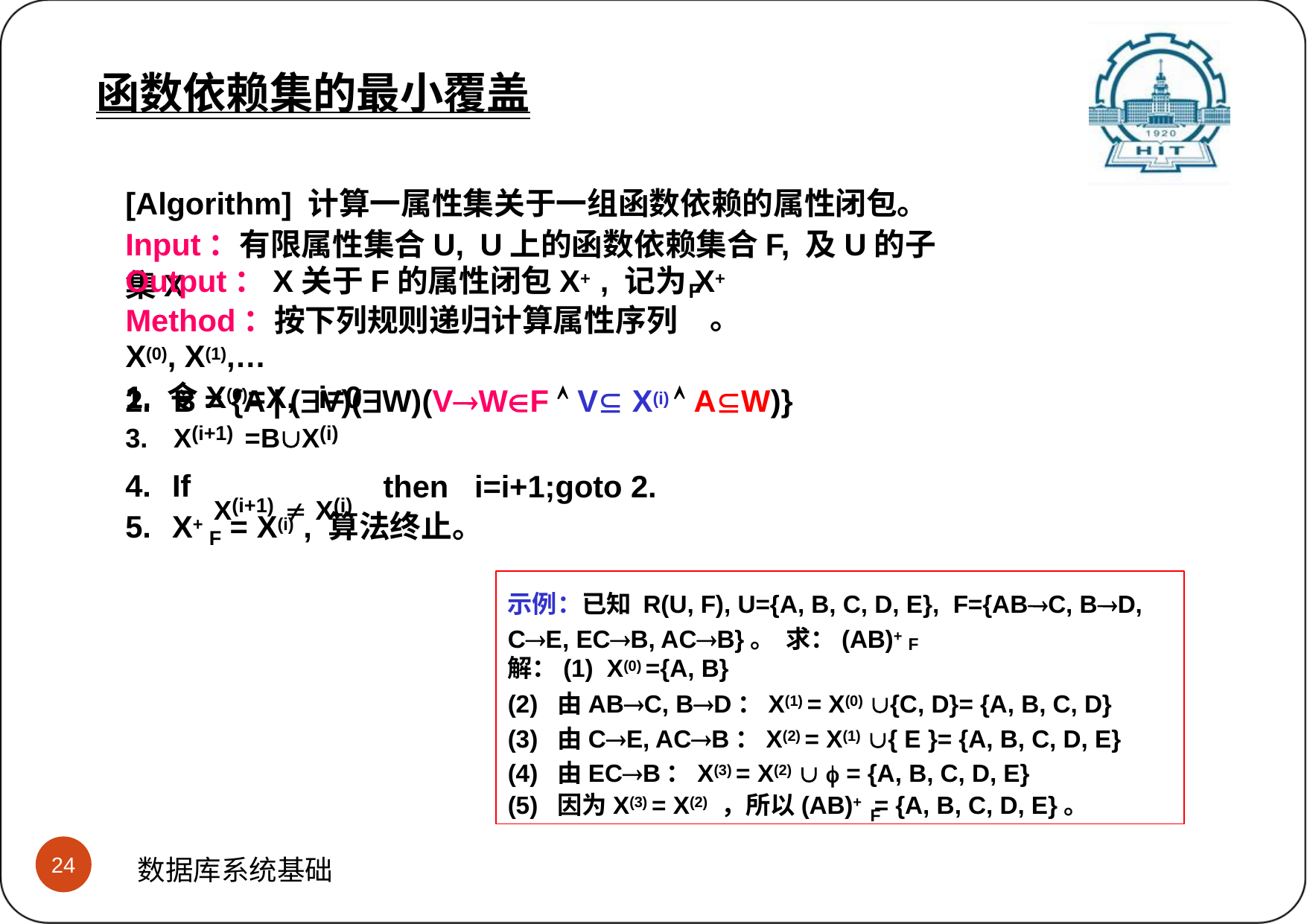

# 函数依赖集的最小覆盖
(2)属性闭包的计算算法
函数依赖集的最小覆盖
[Algorithm] 计算一属性集关于一组函数依赖的属性闭包。 Input：有限属性集合U,	U上的函数依赖集合F, 及U的子集X
Output：X关于F的属性闭包X+  , 记为X+	。
F
Method：按下列规则递归计算属性序列X(0), X(1),…
1. 令X(0)=X,	i=0
2.	B = {A | (∃V)(∃W)(V→W∈F ∧ V⊆ X(i) ∧ A⊆W)}
3.	X(i+1)  =B∪X(i)
If
X+
X(i+1)  ≠ X(i)
then	i=i+1;goto 2.
= X(i)  , 算法终止。
F

示例：已知 R(U, F), U={A, B, C, D, E},  F={AB→C, B→D, C→E, EC→B, AC→B}。  求：(AB)+
F
解：(1)  X(0) ={A, B}
(2)  由AB→C, B→D：X(1) = X(0) ∪{C, D}= {A, B, C, D}
(3)  由C→E, AC→B：X(2) = X(1) ∪{ E }= {A, B, C, D, E}
(4)  由EC→B：X(3) = X(2) ∪ φ = {A, B, C, D, E}
(5)  因为X(3) = X(2) ，所以(AB)+   = {A, B, C, D, E}。
F